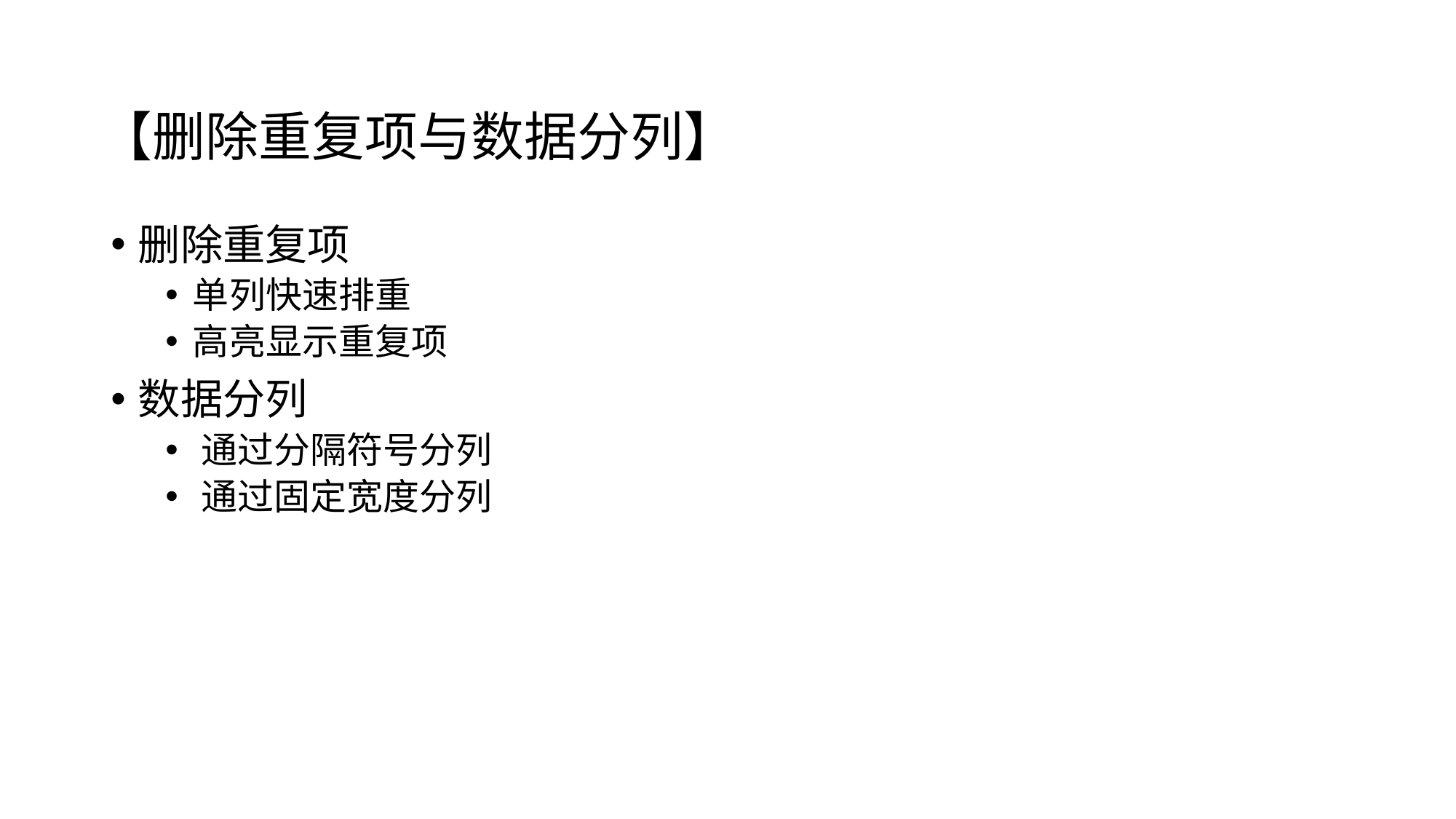

# 【删除重复项与数据分列】
删除重复项
单列快速排重
高亮显示重复项
数据分列
‌通过分隔符号分列
‌‌通过固定宽度分列